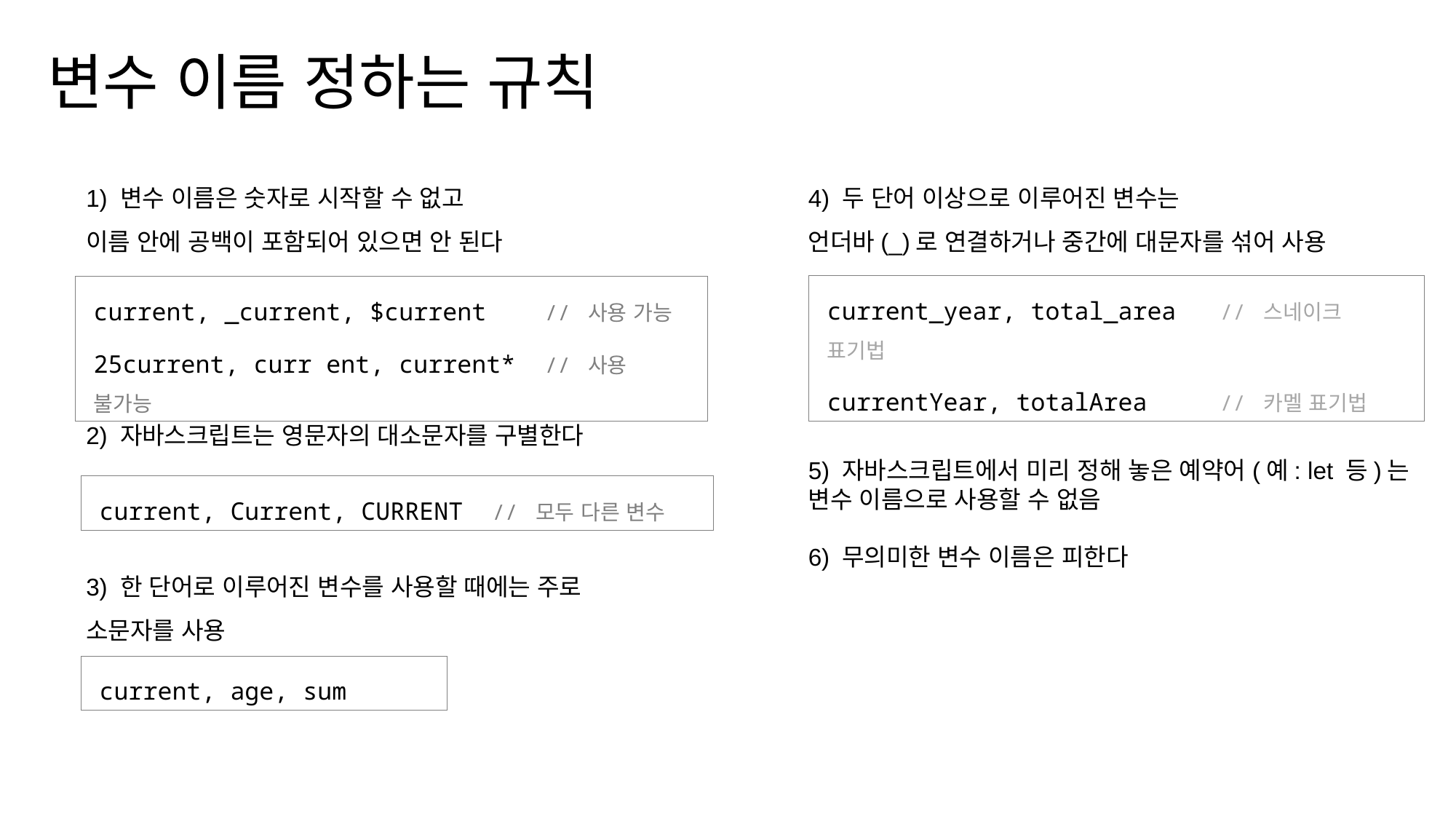

변수 이름 정하는 규칙
1) 변수 이름은 숫자로 시작할 수 없고
이름 안에 공백이 포함되어 있으면 안 된다
4) 두 단어 이상으로 이루어진 변수는
언더바(_)로 연결하거나 중간에 대문자를 섞어 사용
current_year, total_area   // 스네이크 표기법
currentYear, totalArea     // 카멜 표기법
current, _current, $current    // 사용 가능
25current, curr ent, current*  // 사용 불가능

2) 자바스크립트는 영문자의 대소문자를 구별한다
5) 자바스크립트에서 미리 정해 놓은 예약어(예: let 등)는 변수 이름으로 사용할 수 없음

6) 무의미한 변수 이름은 피한다
current, Current, CURRENT  // 모두 다른 변수
3) 한 단어로 이루어진 변수를 사용할 때에는 주로
소문자를 사용
current, age, sum